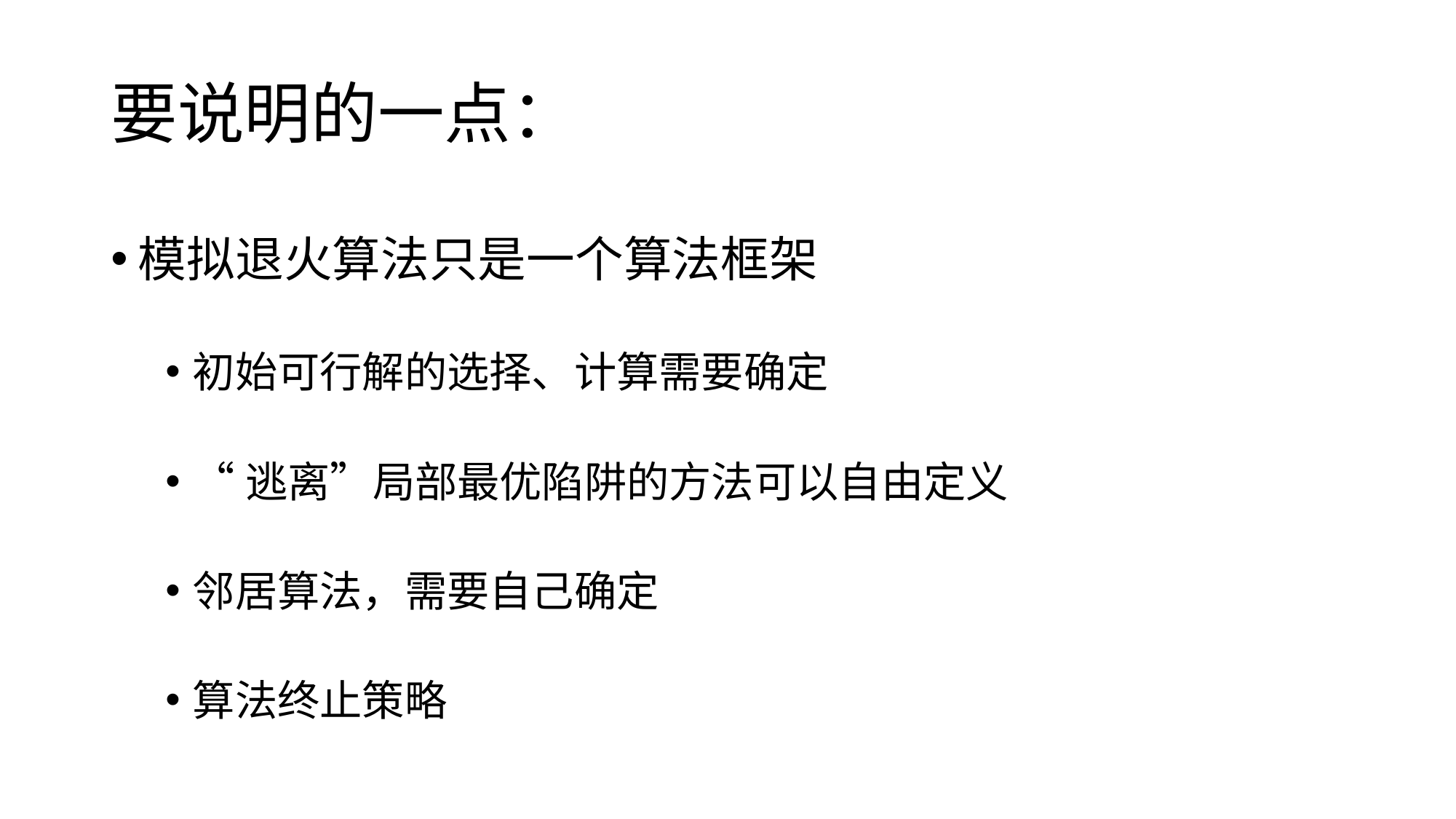

# 要说明的一点：
模拟退火算法只是一个算法框架
初始可行解的选择、计算需要确定
“逃离”局部最优陷阱的方法可以自由定义
邻居算法，需要自己确定
算法终止策略